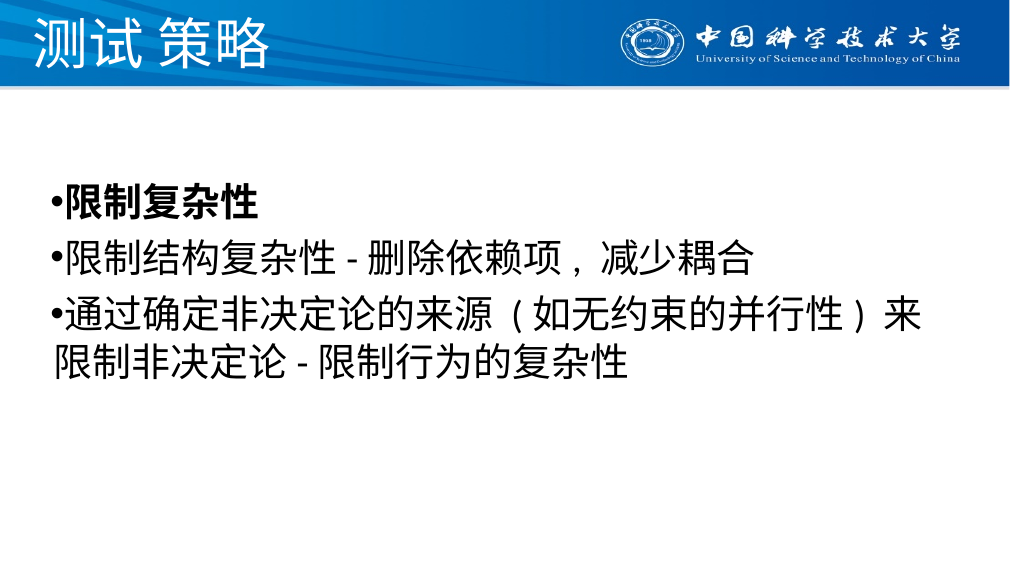

# 测试 策略
限制复杂性
限制结构复杂性-删除依赖项, 减少耦合
通过确定非决定论的来源 (如无约束的并行性) 来限制非决定论-限制行为的复杂性